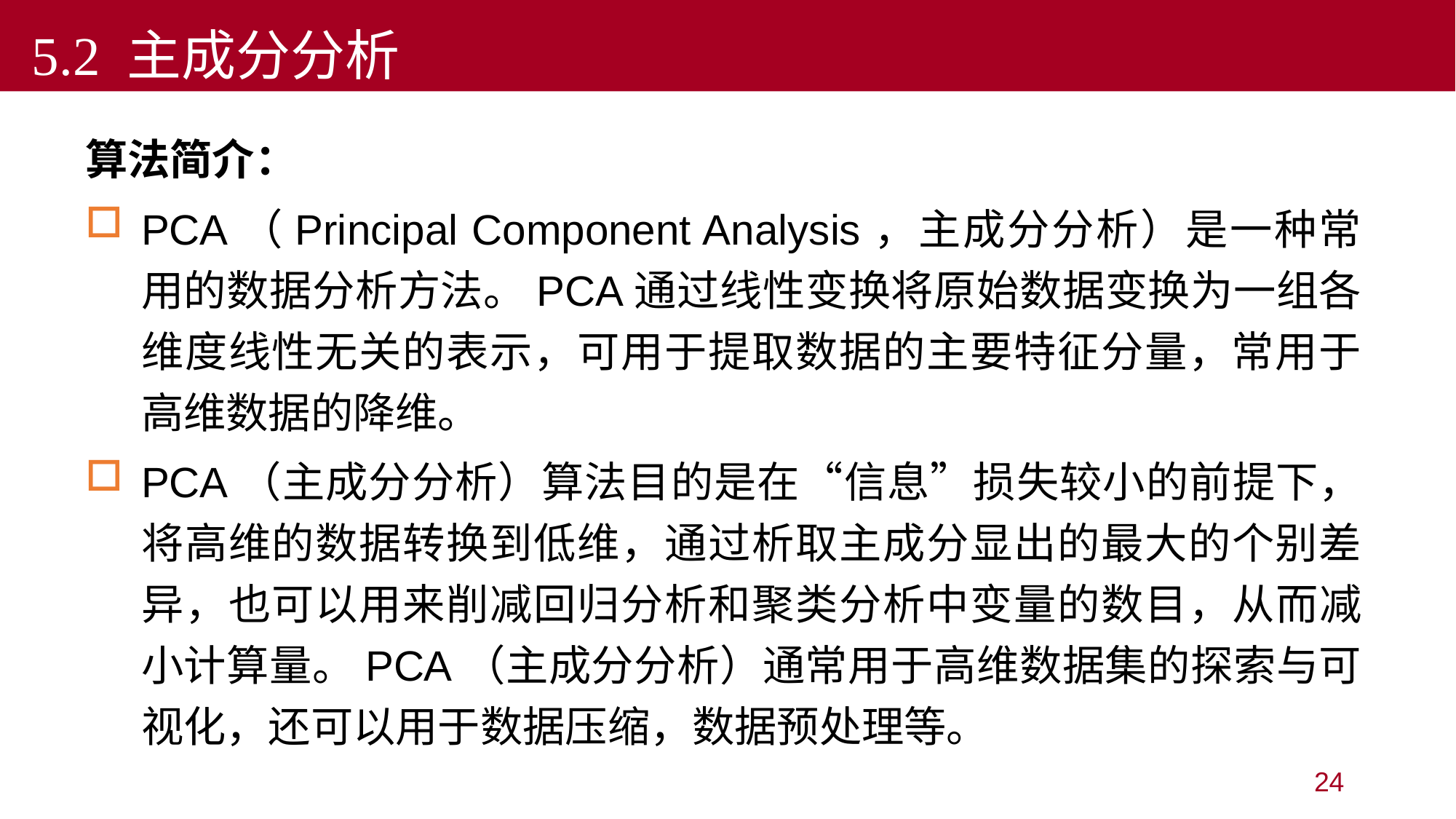

5.2 主成分分析
算法简介：
PCA（Principal Component Analysis，主成分分析）是一种常用的数据分析方法。PCA通过线性变换将原始数据变换为一组各维度线性无关的表示，可用于提取数据的主要特征分量，常用于高维数据的降维。
PCA（主成分分析）算法目的是在“信息”损失较小的前提下，将高维的数据转换到低维，通过析取主成分显出的最大的个别差异，也可以用来削减回归分析和聚类分析中变量的数目，从而减小计算量。PCA（主成分分析）通常用于高维数据集的探索与可视化，还可以用于数据压缩，数据预处理等。
24